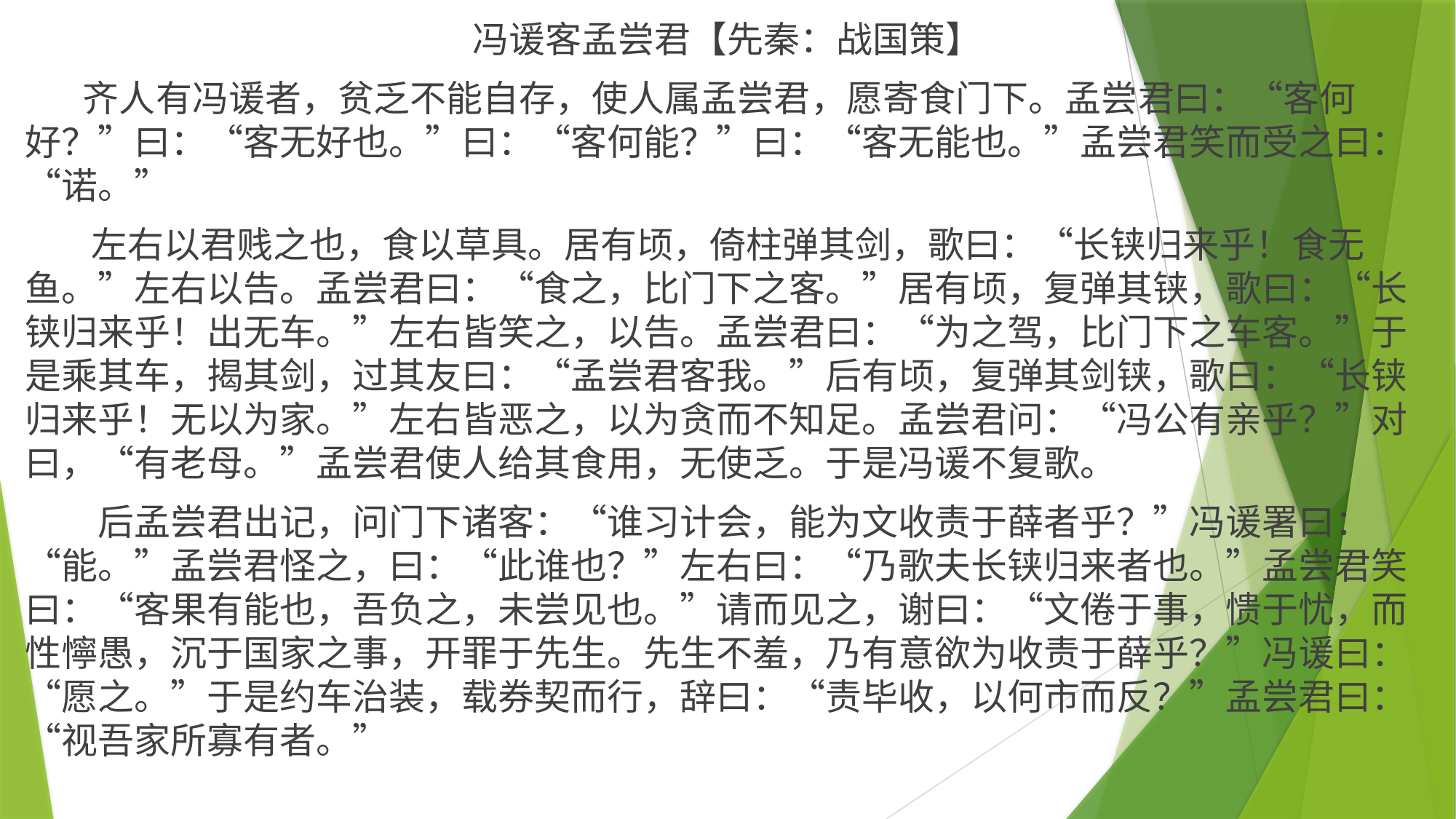

冯谖客孟尝君【先秦：战国策】
      齐人有冯谖者，贫乏不能自存，使人属孟尝君，愿寄食门下。孟尝君曰：“客何好？”曰：“客无好也。”曰：“客何能？”曰：“客无能也。”孟尝君笑而受之曰：“诺。”
       左右以君贱之也，食以草具。居有顷，倚柱弹其剑，歌曰：“长铗归来乎！食无鱼。”左右以告。孟尝君曰：“食之，比门下之客。”居有顷，复弹其铗，歌曰：“长铗归来乎！出无车。”左右皆笑之，以告。孟尝君曰：“为之驾，比门下之车客。”于是乘其车，揭其剑，过其友曰：“孟尝君客我。”后有顷，复弹其剑铗，歌曰：“长铗归来乎！无以为家。”左右皆恶之，以为贪而不知足。孟尝君问：“冯公有亲乎？”对曰，“有老母。”孟尝君使人给其食用，无使乏。于是冯谖不复歌。
　　后孟尝君出记，问门下诸客：“谁习计会，能为文收责于薛者乎？”冯谖署曰：“能。”孟尝君怪之，曰：“此谁也？”左右曰：“乃歌夫长铗归来者也。”孟尝君笑曰：“客果有能也，吾负之，未尝见也。”请而见之，谢曰：“文倦于事，愦于忧，而性懧愚，沉于国家之事，开罪于先生。先生不羞，乃有意欲为收责于薛乎？”冯谖曰：“愿之。”于是约车治装，载券契而行，辞曰：“责毕收，以何市而反？”孟尝君曰：“视吾家所寡有者。”